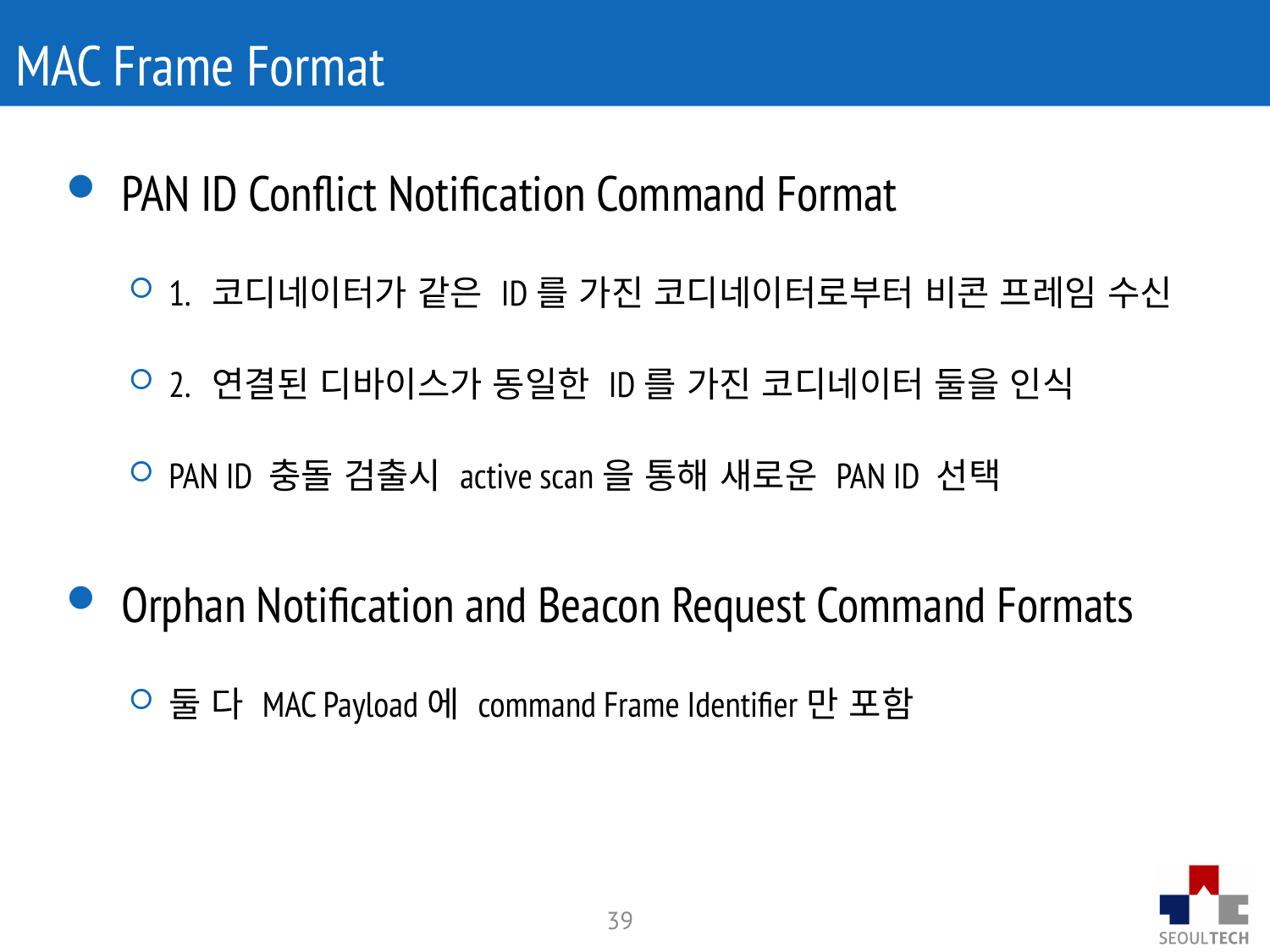

# MAC Frame Format
PAN ID Conflict Notification Command Format
1.  코디네이터가 같은 ID를 가진 코디네이터로부터 비콘 프레임 수신
2.  연결된 디바이스가 동일한 ID를 가진 코디네이터 둘을 인식
PAN ID 충돌 검출시 active scan을 통해 새로운 PAN ID 선택

Orphan Notification and Beacon Request Command Formats
둘 다 MAC Payload에 command Frame Identifier만 포함

39